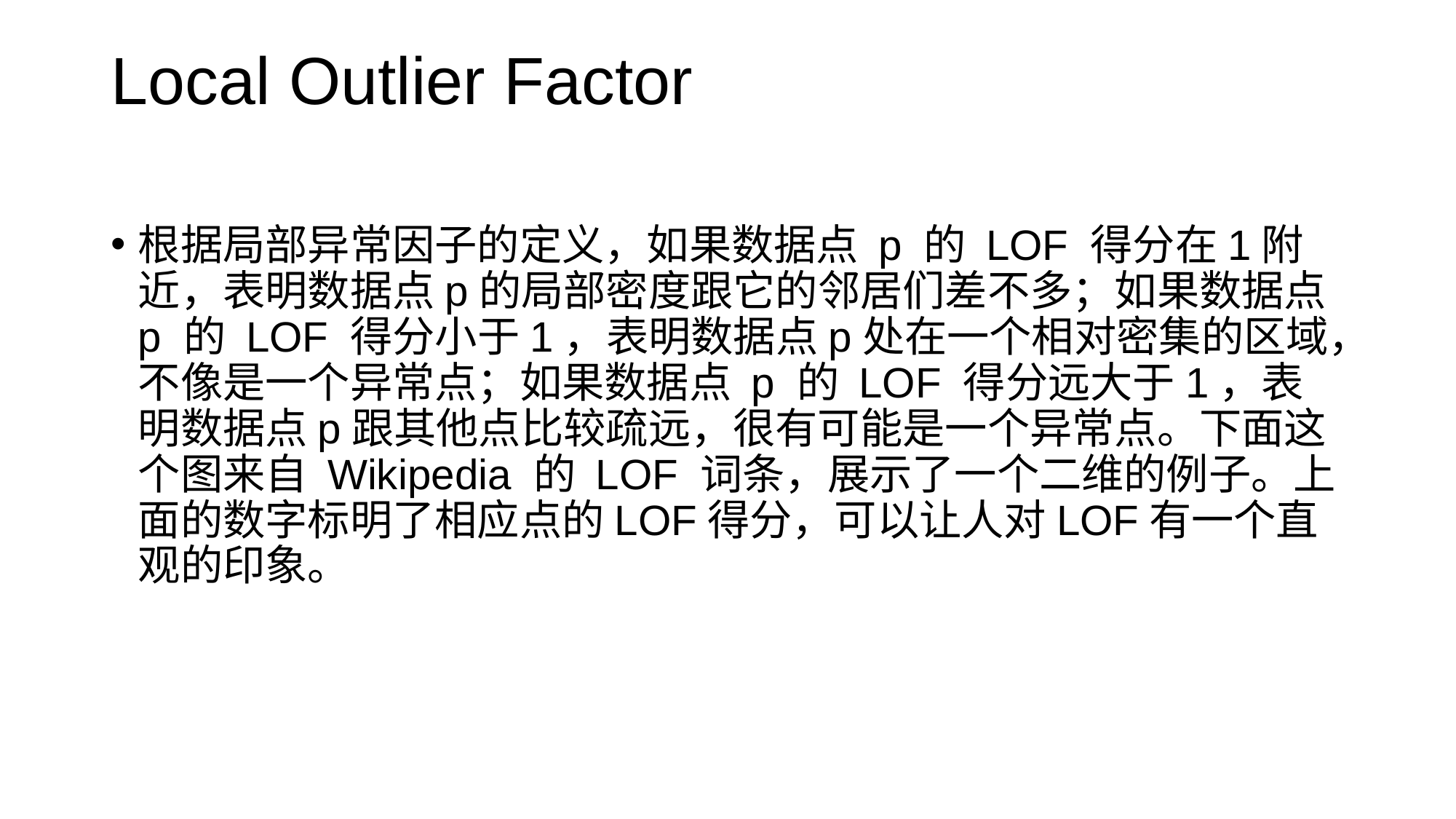

# Local Outlier Factor
根据局部异常因子的定义，如果数据点 p 的 LOF 得分在1附近，表明数据点p的局部密度跟它的邻居们差不多；如果数据点 p 的 LOF 得分小于1，表明数据点p处在一个相对密集的区域，不像是一个异常点；如果数据点 p 的 LOF 得分远大于1，表明数据点p跟其他点比较疏远，很有可能是一个异常点。下面这个图来自 Wikipedia 的 LOF 词条，展示了一个二维的例子。上面的数字标明了相应点的LOF得分，可以让人对LOF有一个直观的印象。